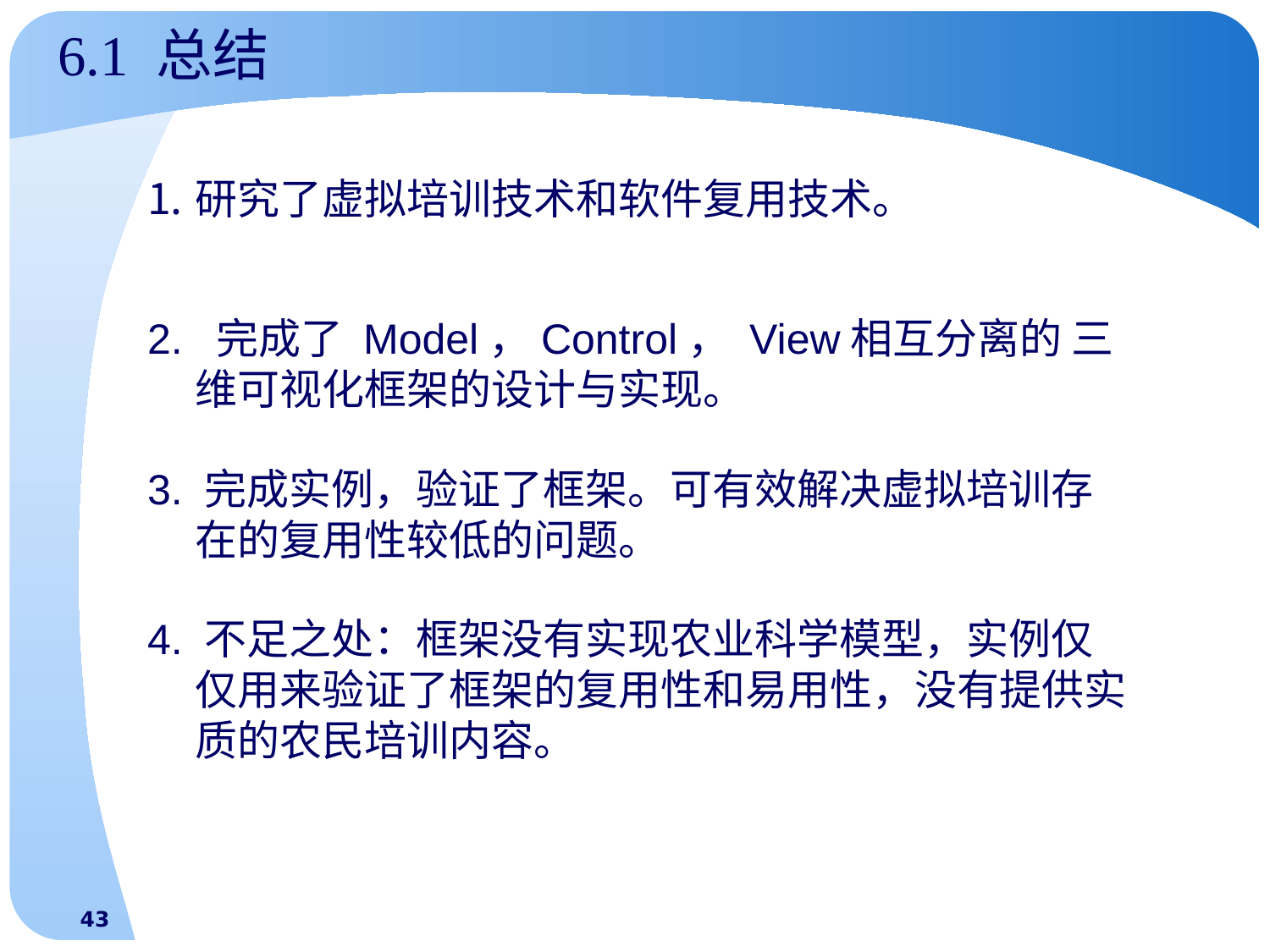

# 6.1 总结
研究了虚拟培训技术和软件复用技术。
2.  完成了 Model，Control， View相互分离的 三维可视化框架的设计与实现。
3. 完成实例，验证了框架。可有效解决虚拟培训存在的复用性较低的问题。
4. 不足之处：框架没有实现农业科学模型，实例仅仅用来验证了框架的复用性和易用性，没有提供实质的农民培训内容。
43